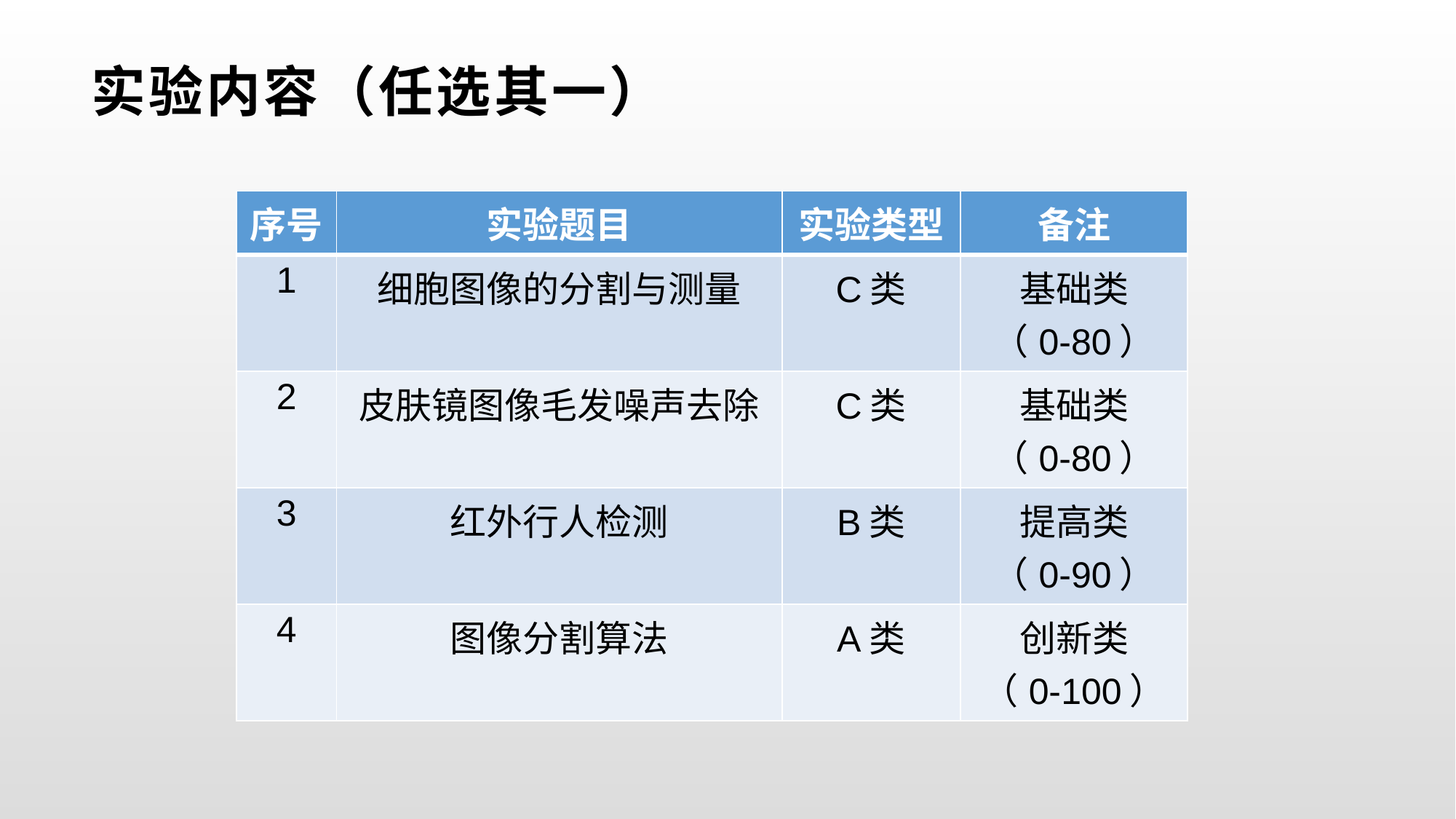

# 实验内容（任选其一）
| 序号 | 实验题目 | 实验类型 | 备注 |
| --- | --- | --- | --- |
| 1 | 细胞图像的分割与测量 | C类 | 基础类 （0-80） |
| 2 | 皮肤镜图像毛发噪声去除 | C类 | 基础类 （0-80） |
| 3 | 红外行人检测 | B类 | 提高类 （0-90） |
| 4 | 图像分割算法 | A类 | 创新类 （0-100） |